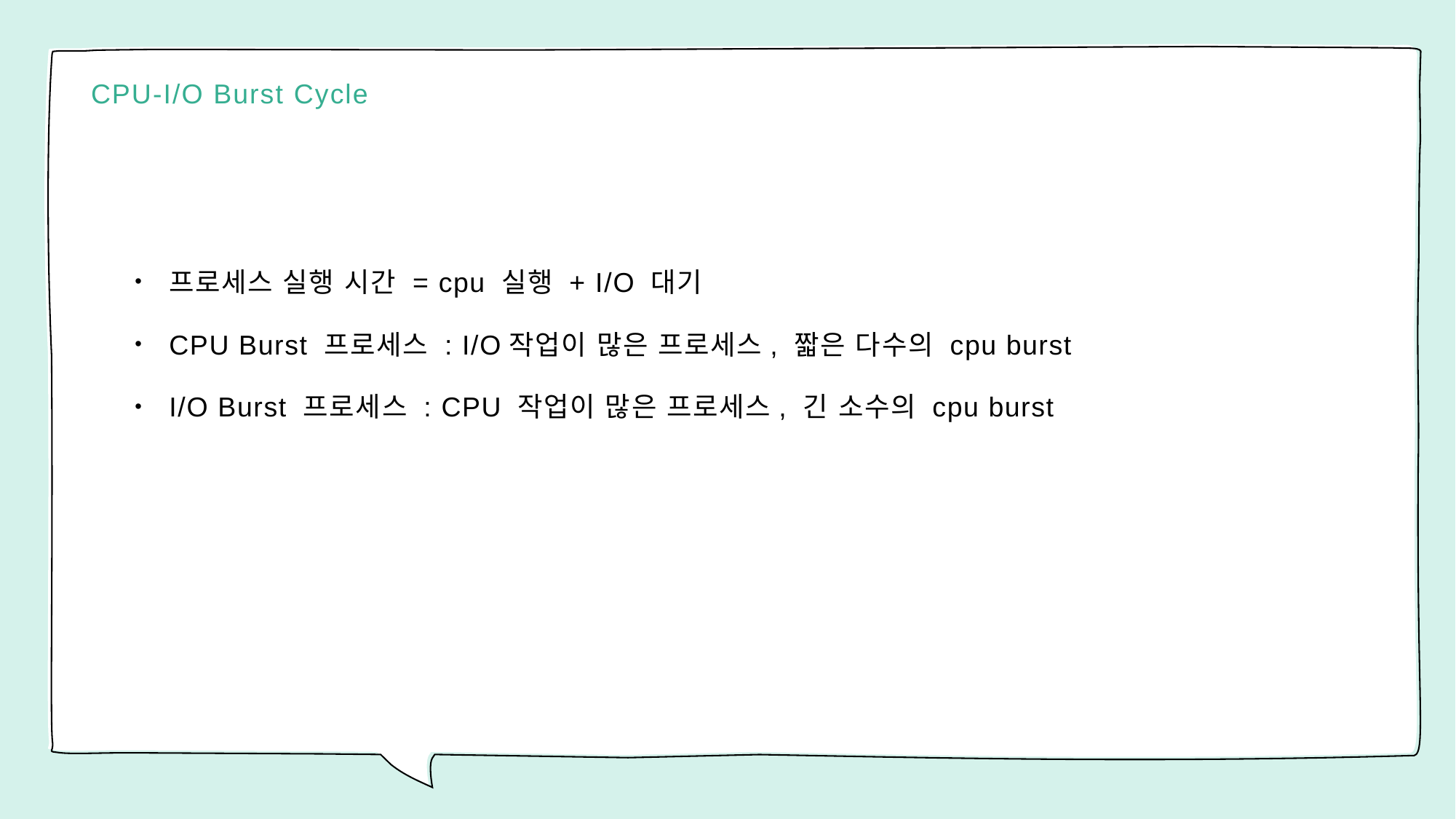

# CPU-I/O Burst Cycle
프로세스 실행 시간 = cpu 실행 + I/O 대기
CPU Burst 프로세스 : I/O작업이 많은 프로세스, 짧은 다수의 cpu burst
I/O Burst 프로세스 : CPU 작업이 많은 프로세스, 긴 소수의 cpu burst